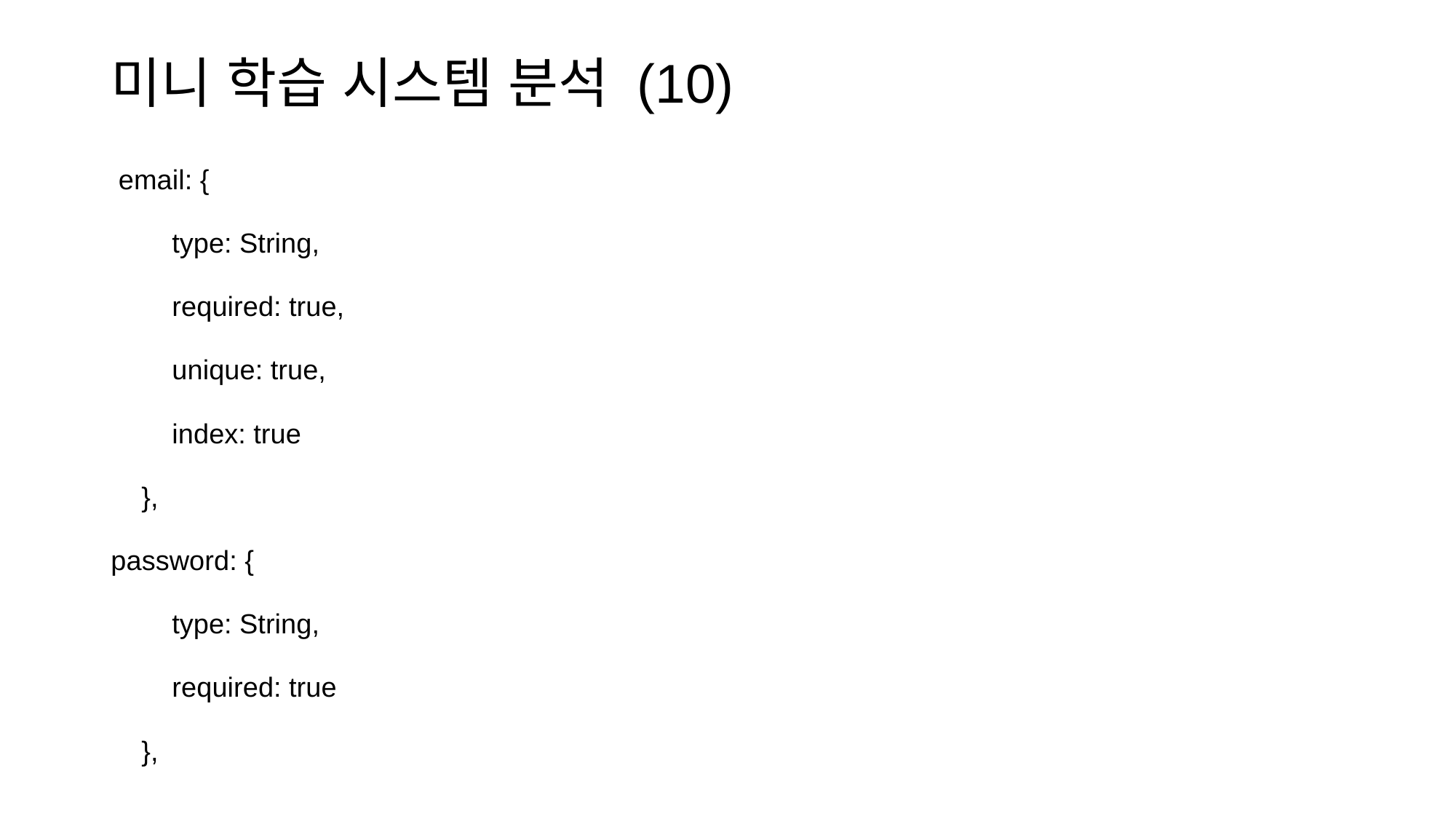

# 미니 학습 시스템 분석 (10)
 email: {
        type: String,
        required: true,
        unique: true,
        index: true
    },
password: {
        type: String,
        required: true
    },